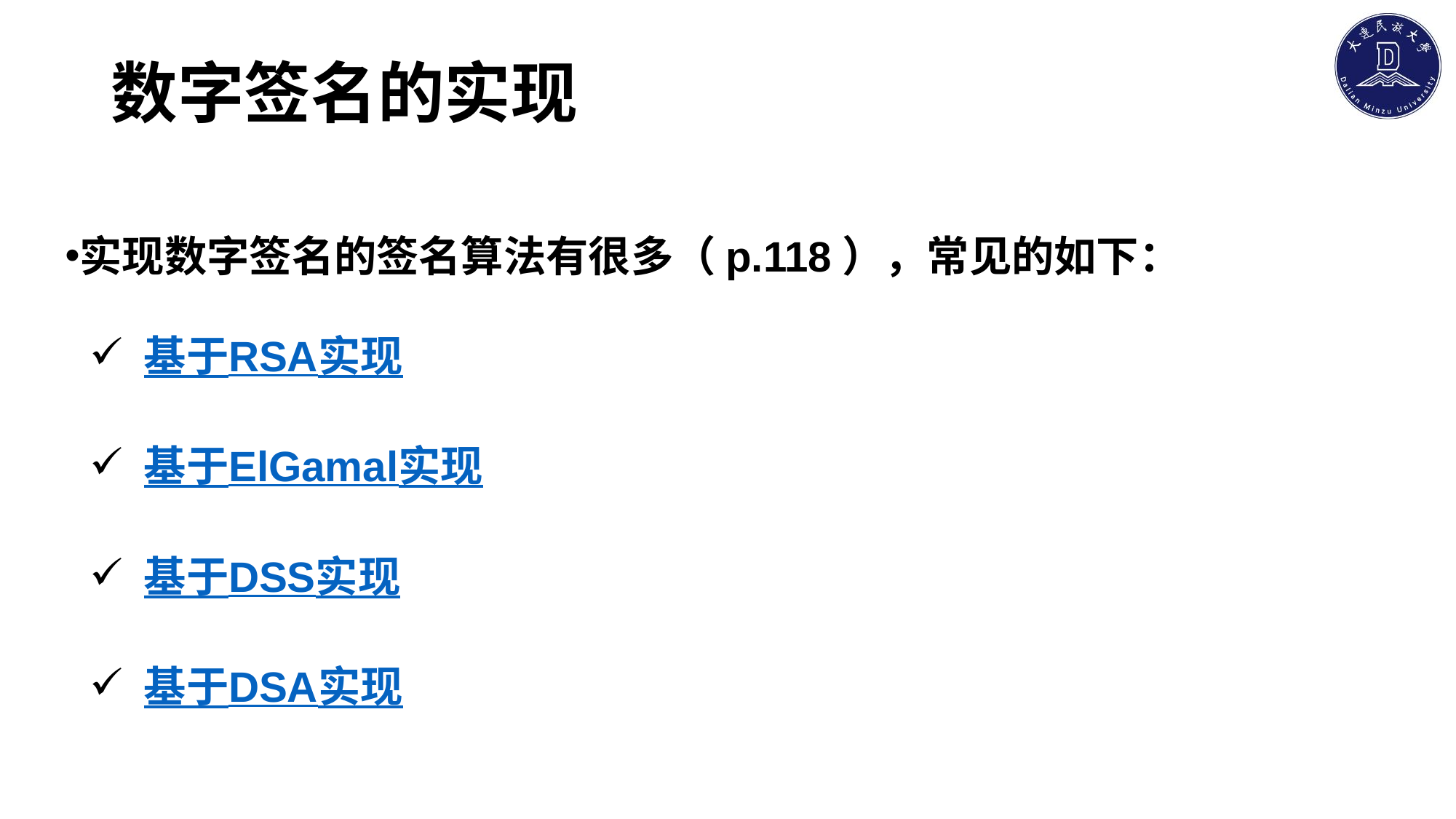

# 数字签名的实现
实现数字签名的签名算法有很多（p.118），常见的如下：
基于RSA实现
基于ElGamal实现
基于DSS实现
基于DSA实现